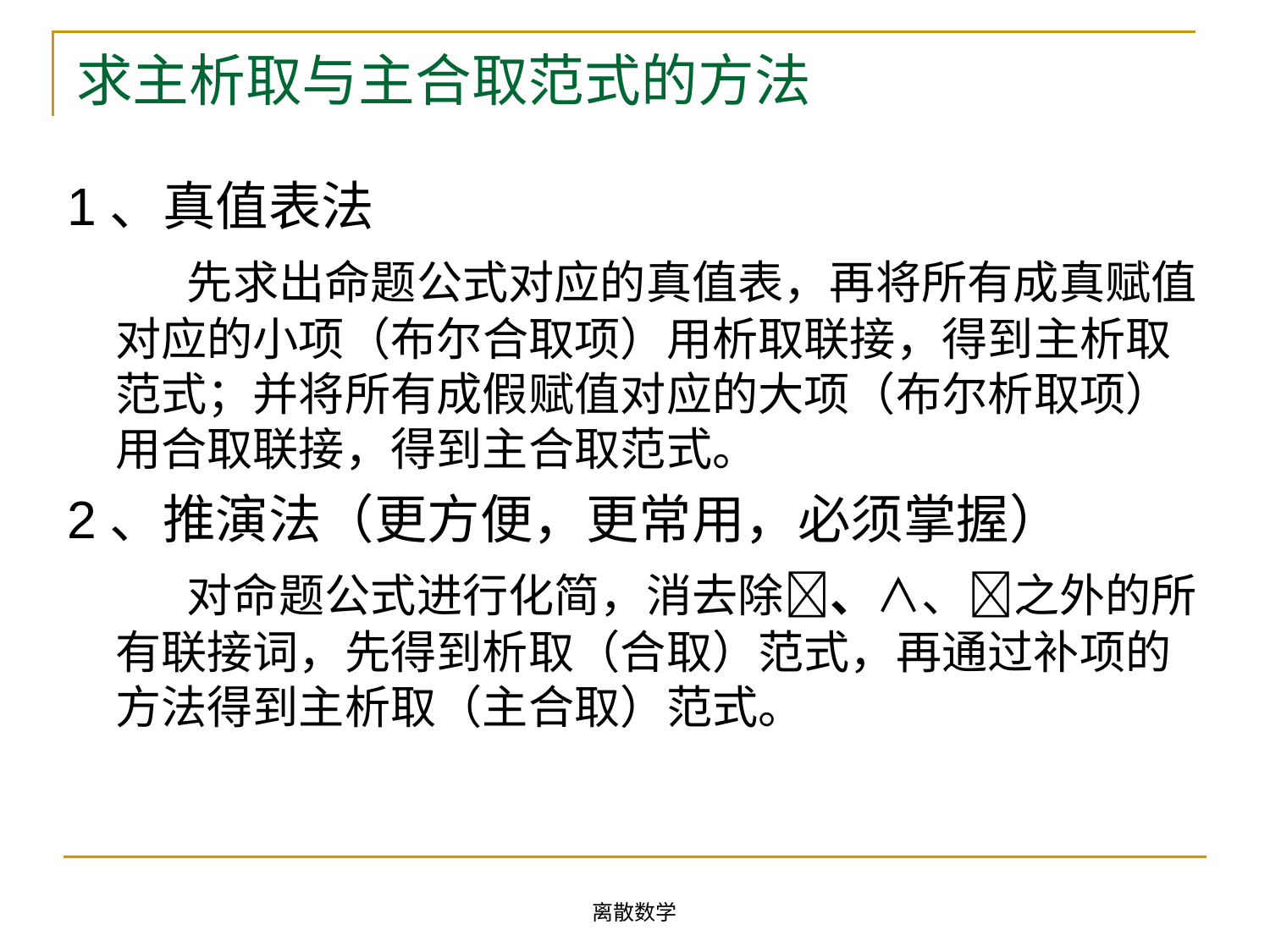

# 求主析取与主合取范式的方法
1、真值表法
         先求出命题公式对应的真值表，再将所有成真赋值对应的小项（布尔合取项）用析取联接，得到主析取范式；并将所有成假赋值对应的大项（布尔析取项）用合取联接，得到主合取范式。
2、推演法（更方便，更常用，必须掌握）
         对命题公式进行化简，消去除¬、∧、∨之外的所有联接词，先得到析取（合取）范式，再通过补项的方法得到主析取（主合取）范式。

107
离散数学